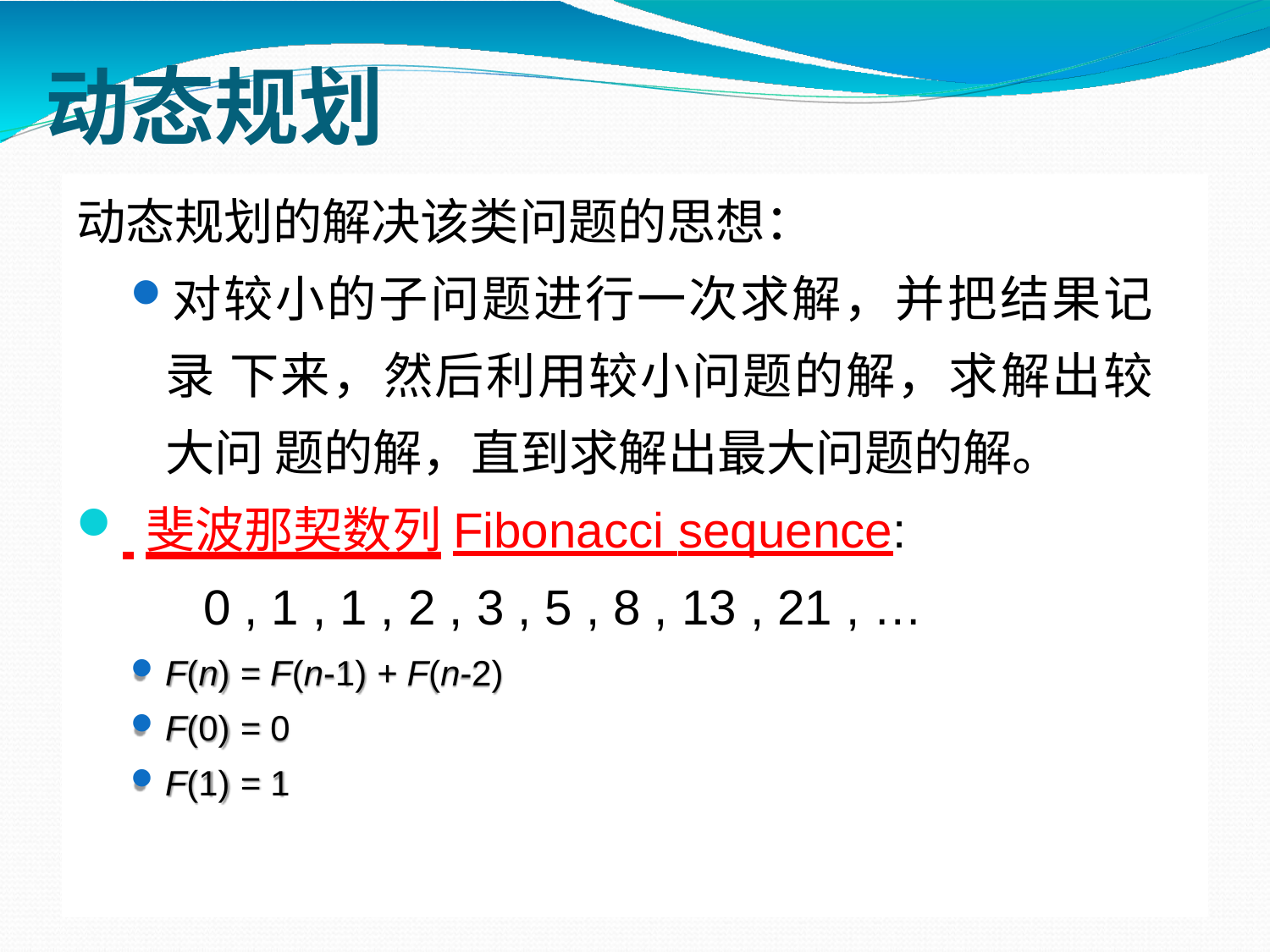

# 动态规划
动态规划的解决该类问题的思想：
对较小的子问题进行一次求解，并把结果记录 下来，然后利用较小问题的解，求解出较大问 题的解，直到求解出最大问题的解。
 斐波那契数列Fibonacci sequence:
0 , 1 , 1 , 2 , 3 , 5 , 8 , 13 , 21 , …
F(n) = F(n-1) + F(n-2)
F(0) = 0
F(1) = 1